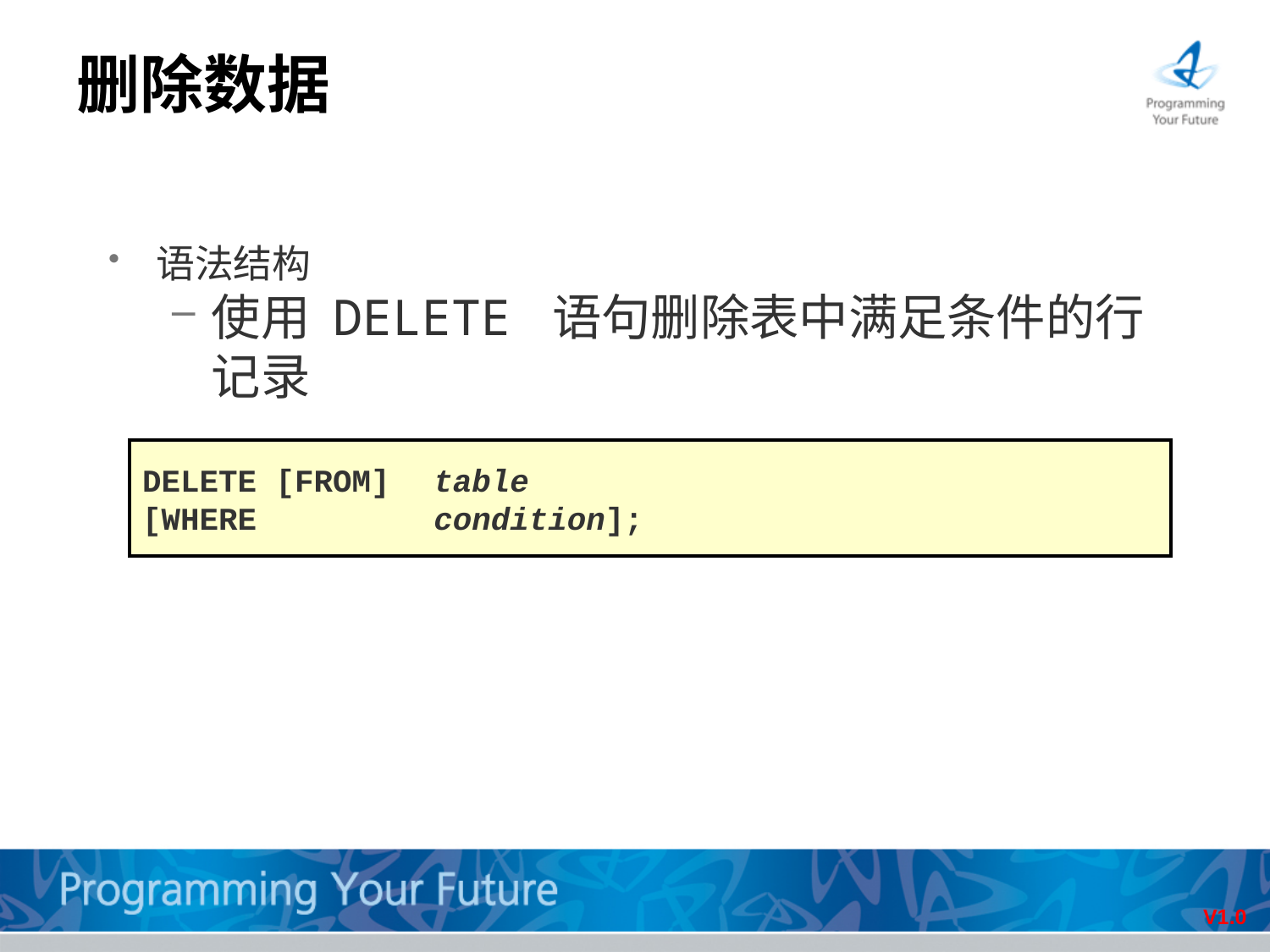

# 删除数据
语法结构
使用 DELETE 语句删除表中满足条件的行记录
DELETE [FROM]	  table
[WHERE	  condition];